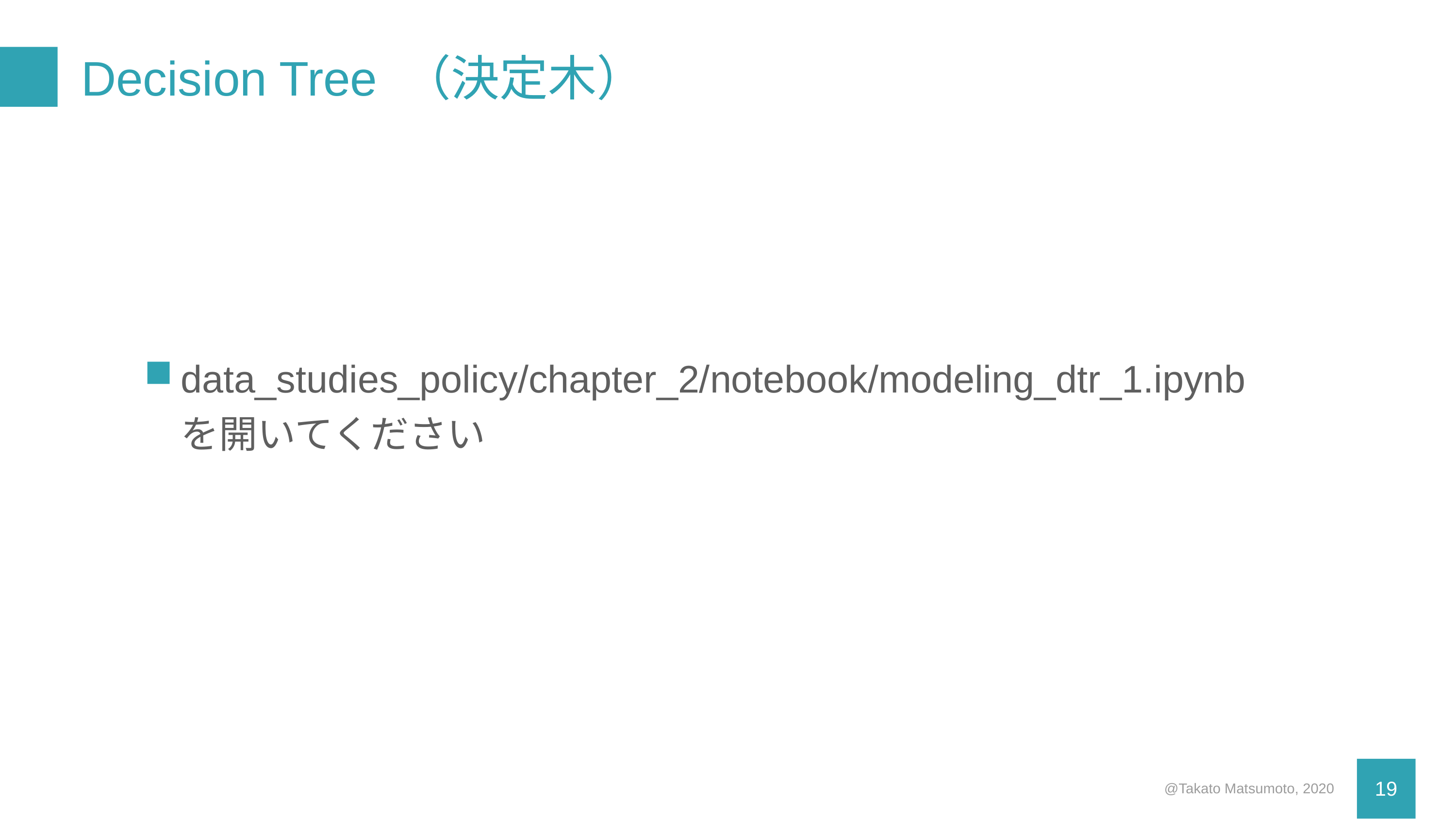

# Decision Tree （決定木）

data_studies_policy/chapter_2/notebook/modeling_dtr_1.ipynb
を開いてください
@Takato Matsumoto, 2020
19